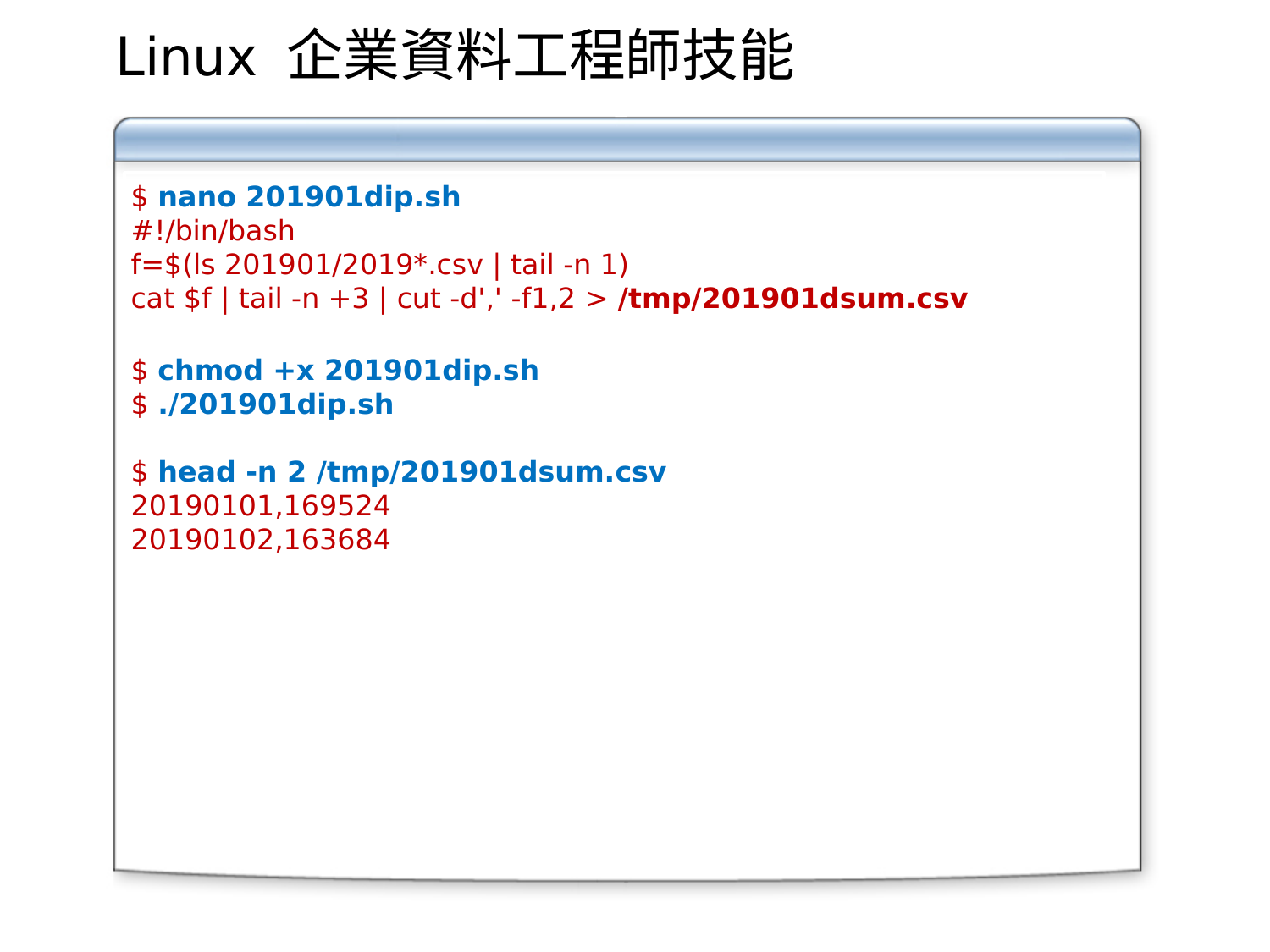

# Linux 企業資料工程師技能
$ nano 201901dip.sh
#!/bin/bash
f=$(ls 201901/2019*.csv | tail -n 1)
cat $f | tail -n +3 | cut -d',' -f1,2 > /tmp/201901dsum.csv

$ chmod +x 201901dip.sh
$ ./201901dip.sh

$ head -n 2 /tmp/201901dsum.csv
20190101,169524
20190102,163684